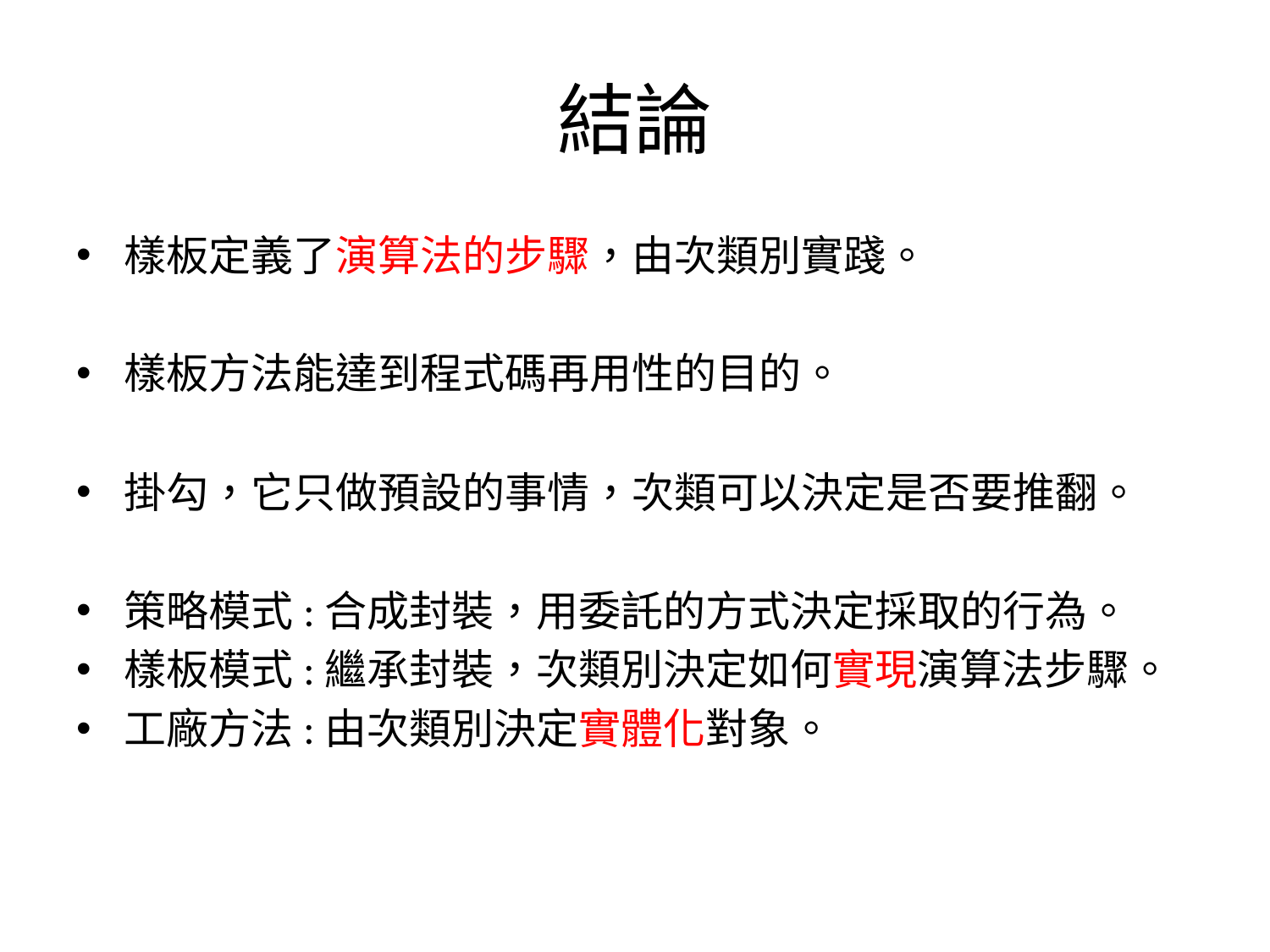

# 結論
樣板定義了演算法的步驟，由次類別實踐。

樣板方法能達到程式碼再用性的目的。

掛勾，它只做預設的事情，次類可以決定是否要推翻。

策略模式:合成封裝，用委託的方式決定採取的行為。
樣板模式:繼承封裝，次類別決定如何實現演算法步驟。
工廠方法:由次類別決定實體化對象。